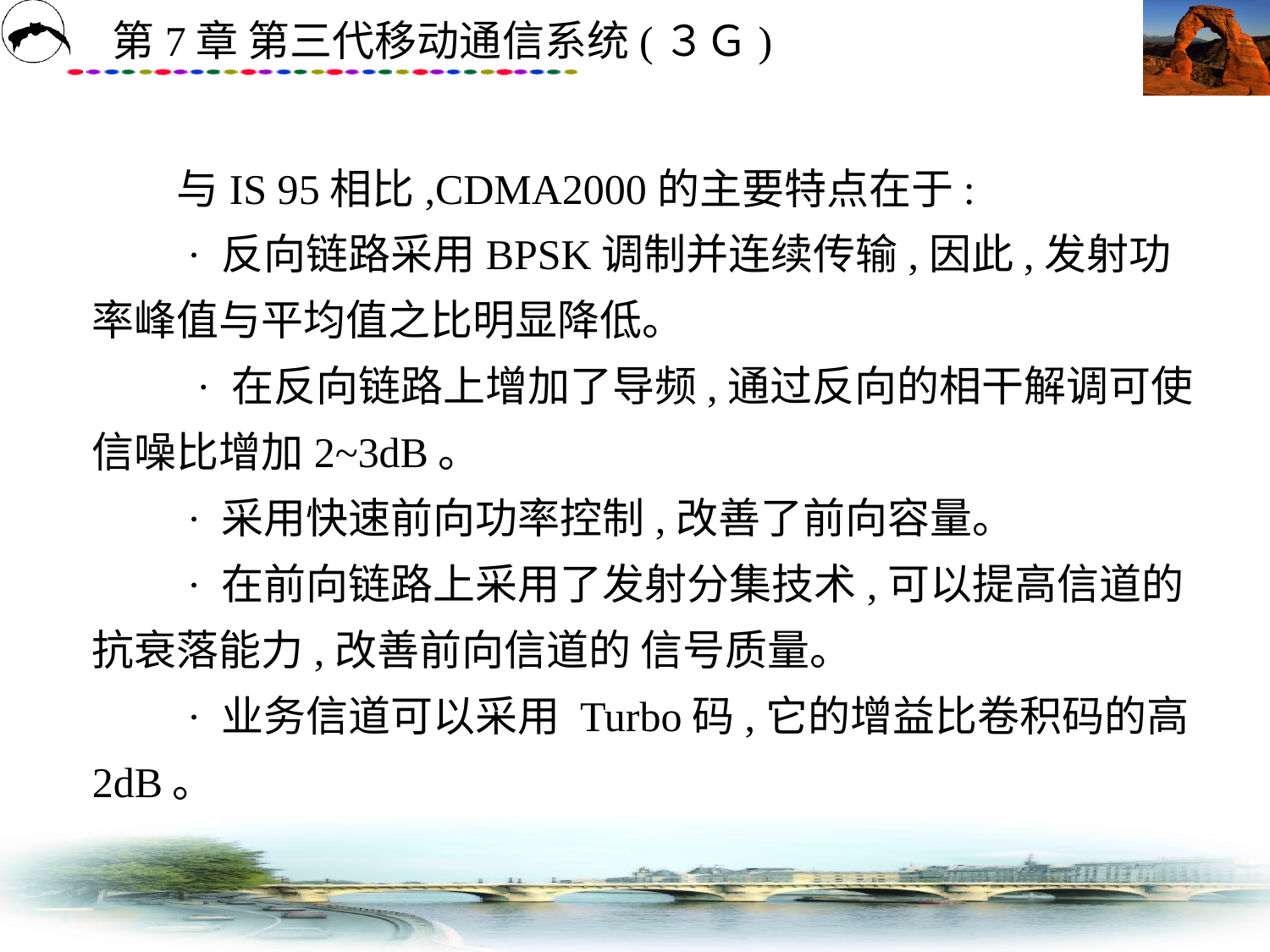

# 与IS 95相比,CDMA2000的主要特点在于: 　　· 反向链路采用BPSK调制并连续传输,因此,发射功率峰值与平均值之比明显降低。 　　 · 在反向链路上增加了导频,通过反向的相干解调可使信噪比增加2~3dB。 　　· 采用快速前向功率控制,改善了前向容量。 　　· 在前向链路上采用了发射分集技术,可以提高信道的抗衰落能力,改善前向信道的 信号质量。 　　· 业务信道可以采用 Turbo码,它的增益比卷积码的高2dB。